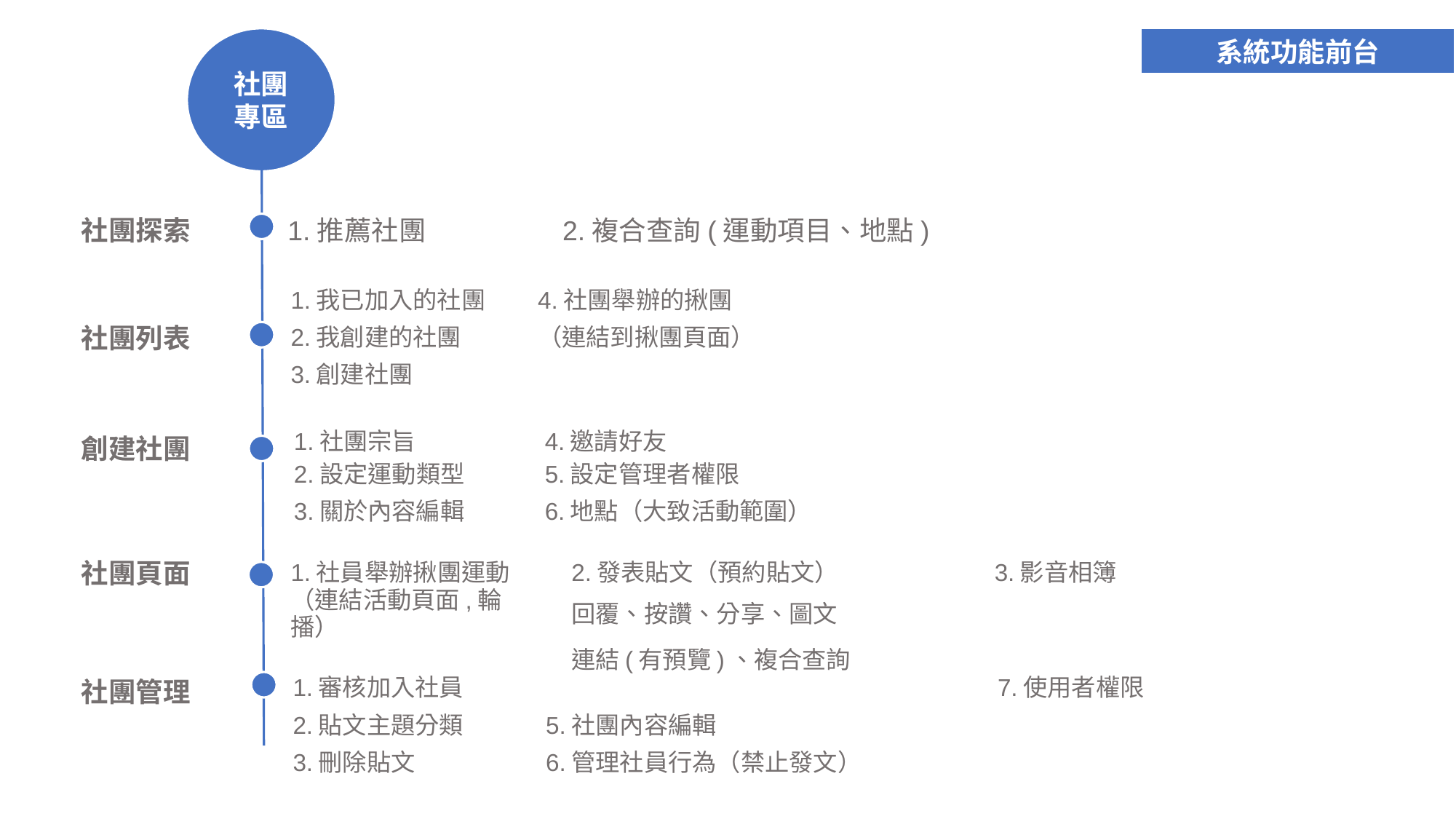

社團
專區
系統功能前台
社團探索
1.推薦社團                 2.複合查詢(運動項目、地點)

| 1.我已加入的社團 | 4.社團舉辦的揪團 |
| --- | --- |
| 2.我創建的社團 | （連結到揪團頁面） |
| 3.創建社團 |  |
社團列表

創建社團
| 1.社團宗旨 | 4.邀請好友 |
| --- | --- |
| 2.設定運動類型 | 5.設定管理者權限 |
| 3.關於內容編輯 | 6.地點（大致活動範圍） |

社團頁面
| 1.社員舉辦揪團運動 | 2.發表貼文（預約貼文） | 3.影音相簿 |
| --- | --- | --- |
| （連結活動頁面,輪播） | 回覆、按讚、分享、圖文 |  |
|  | 連結(有預覽)、複合查詢 |  |

社團管理
| 1.審核加入社員 |  | 7.使用者權限 |
| --- | --- | --- |
| 2.貼文主題分類 | 5.社團內容編輯 |  |
| 3.刪除貼文 | 6.管理社員行為（禁止發文） |  |